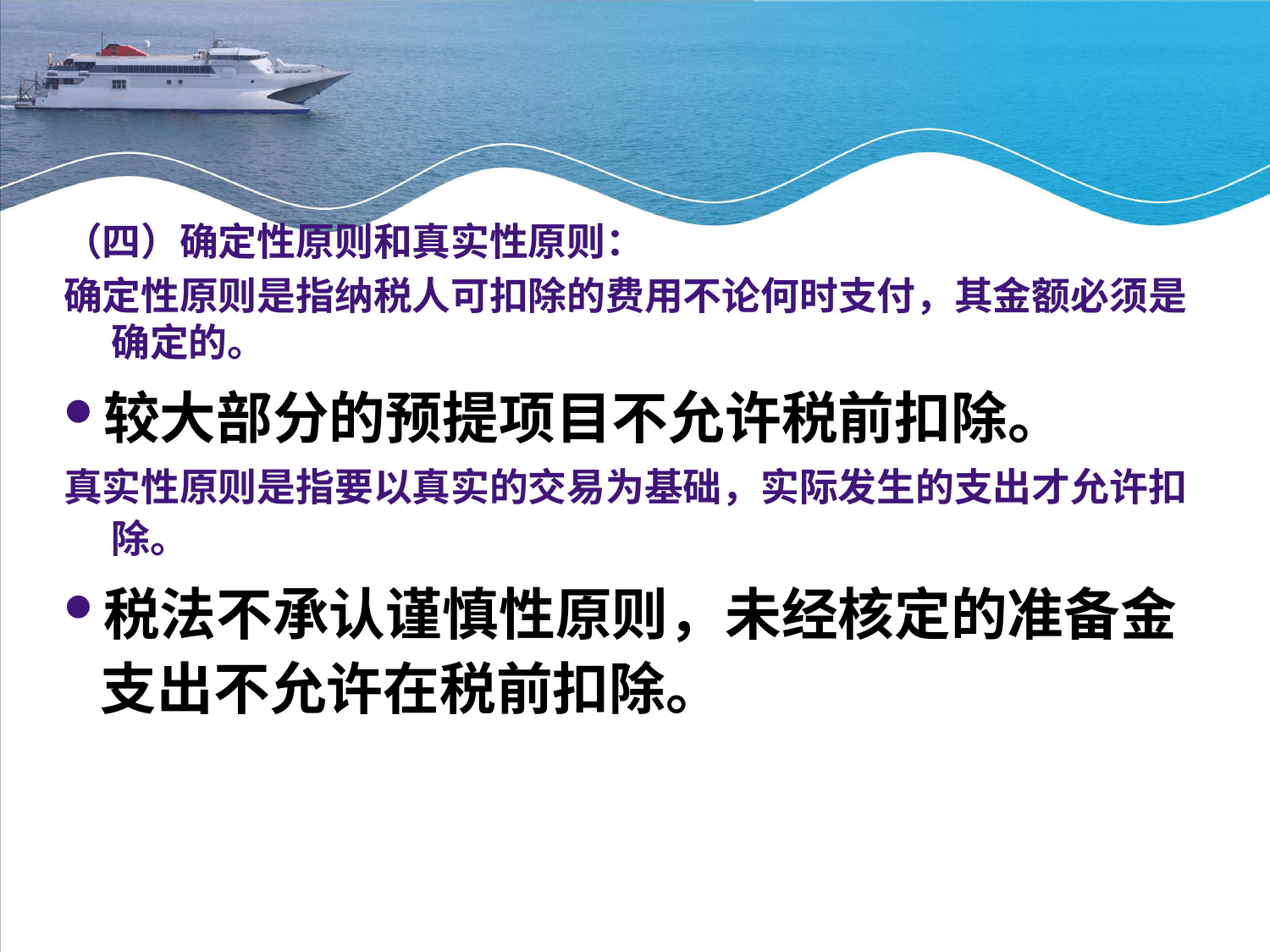

#
（四）确定性原则和真实性原则：
确定性原则是指纳税人可扣除的费用不论何时支付，其金额必须是确定的。
较大部分的预提项目不允许税前扣除。
真实性原则是指要以真实的交易为基础，实际发生的支出才允许扣除。
税法不承认谨慎性原则，未经核定的准备金支出不允许在税前扣除。